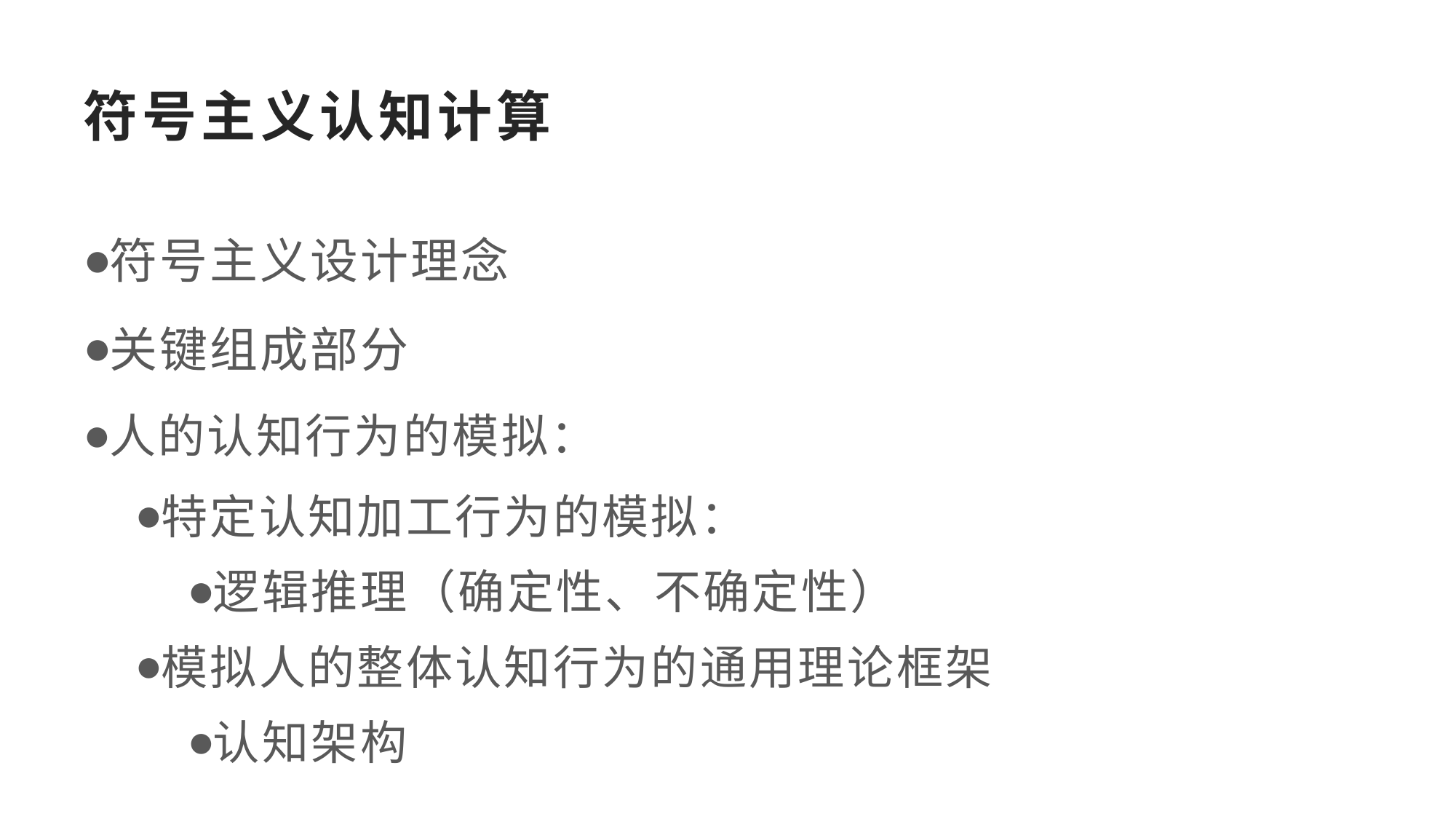

# 符号主义认知计算
符号主义设计理念
关键组成部分
人的认知行为的模拟：
特定认知加工行为的模拟：
逻辑推理（确定性、不确定性）
模拟人的整体认知行为的通用理论框架
认知架构